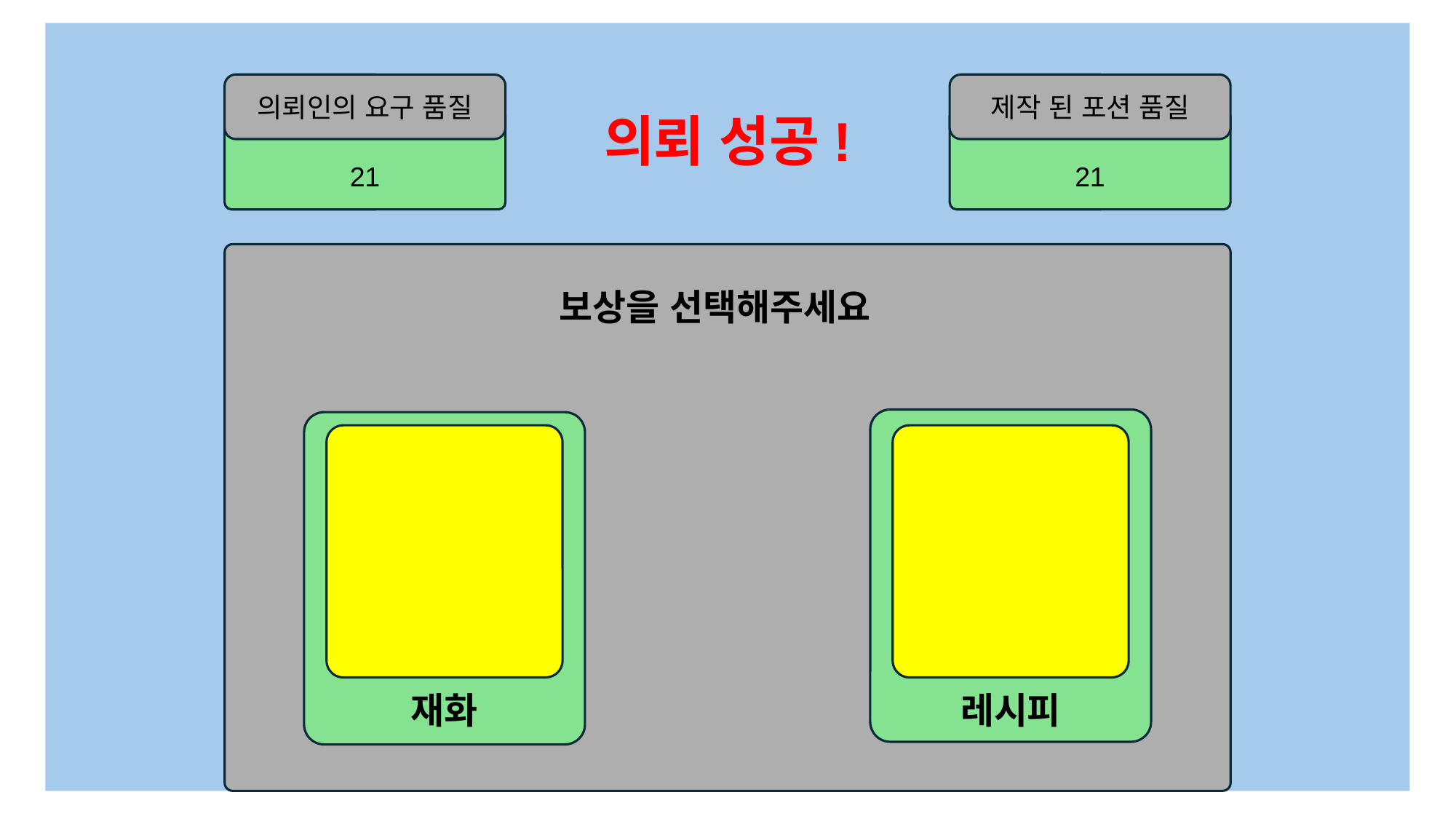

의뢰인의 요구 품질

21
제작 된 포션 품질

21
의뢰 성공!

보상을 선택해주세요

레시피
재화